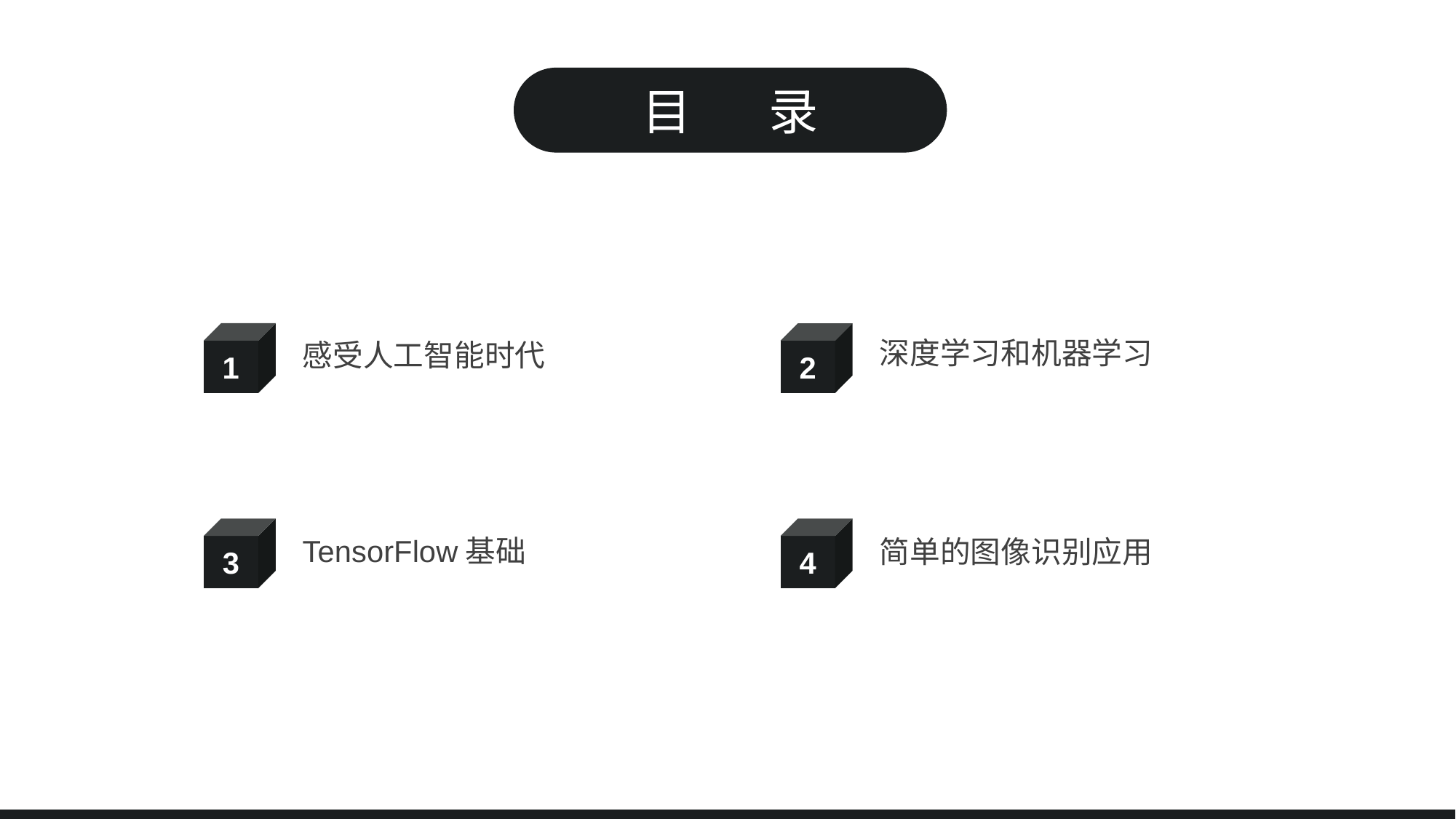

目       录
深度学习和机器学习
2
感受人工智能时代
1
TensorFlow基础
3
简单的图像识别应用
4